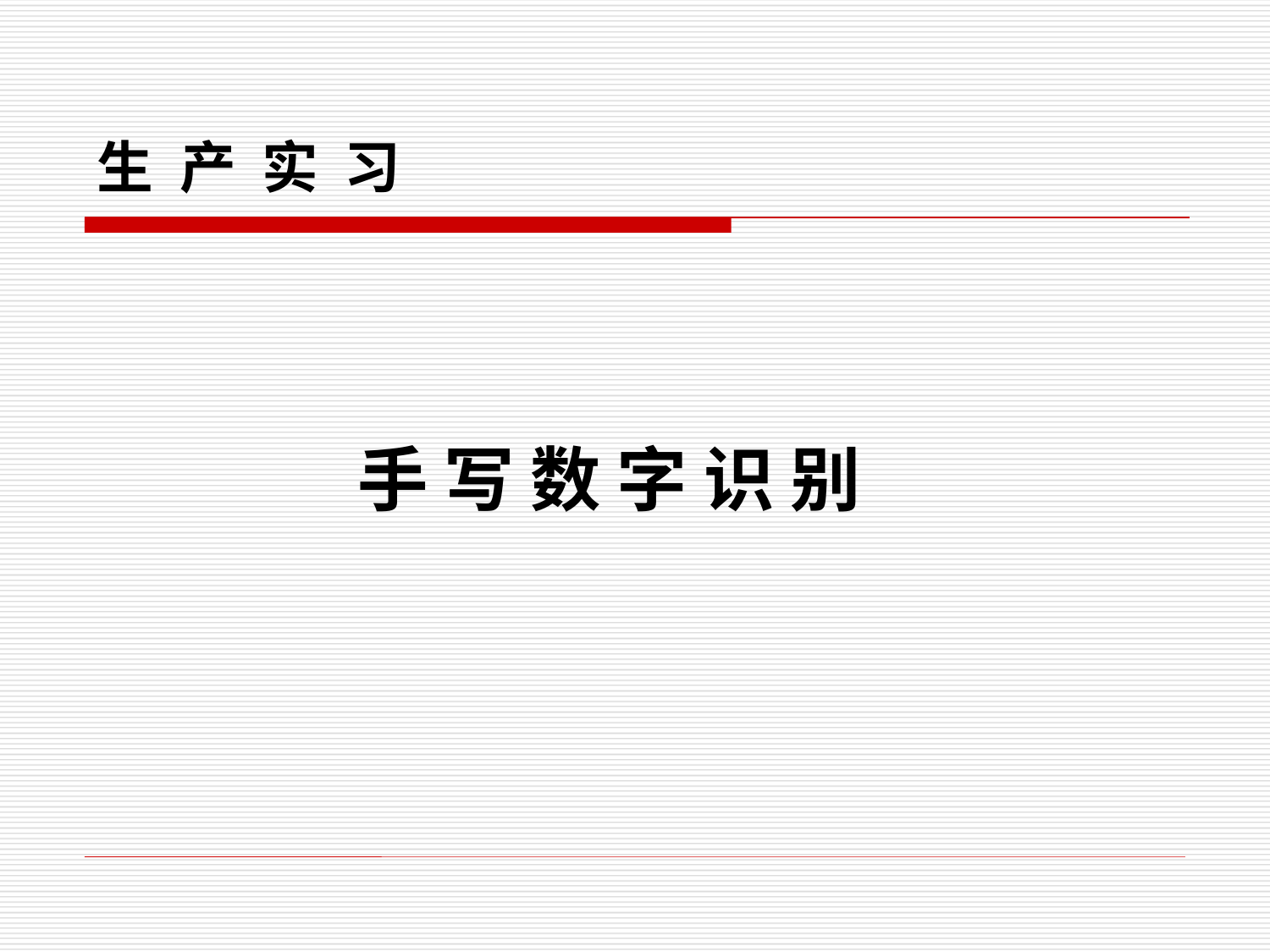

生  产  实  习
手 写 数 字 识 别